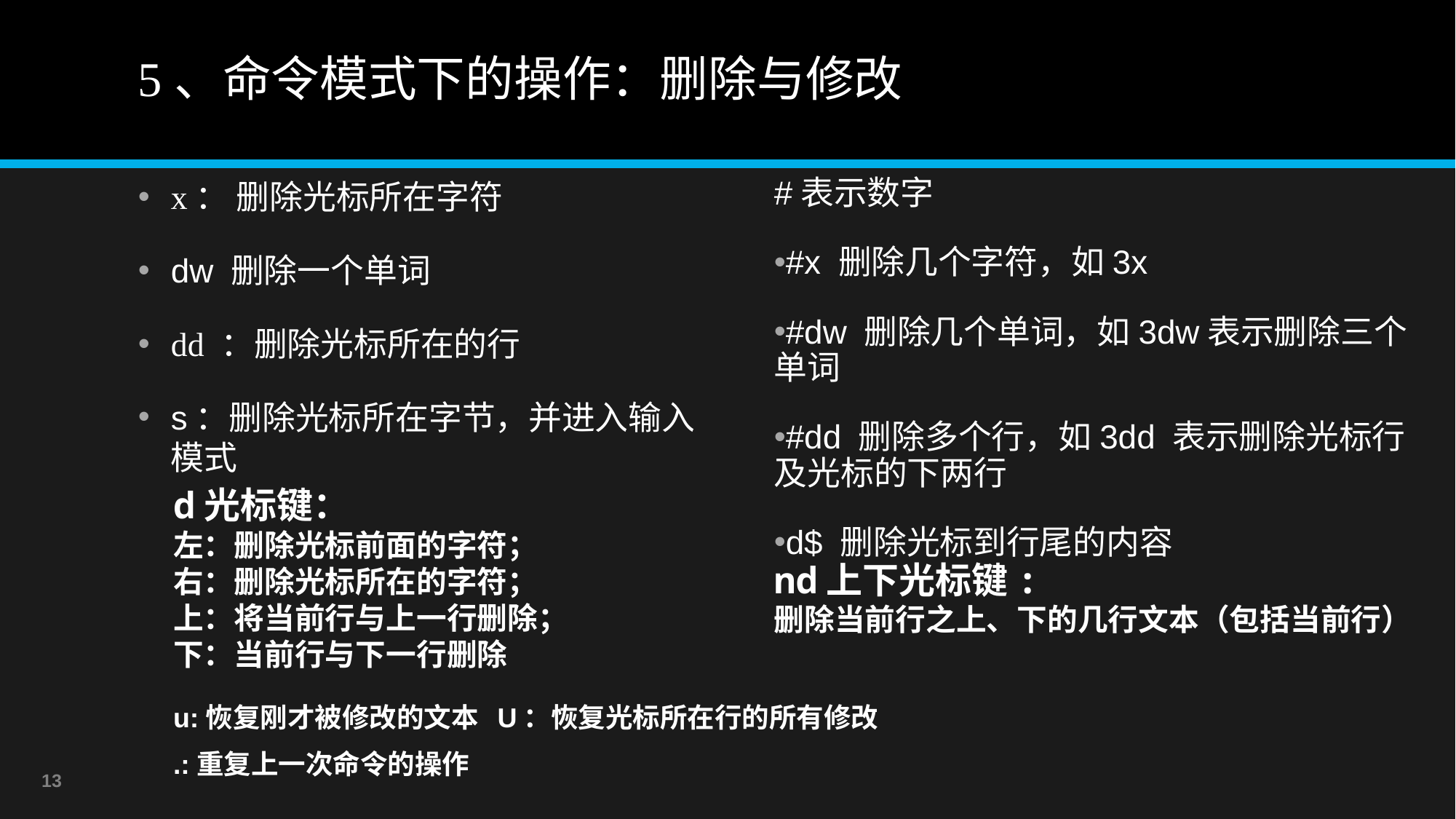

# 5、命令模式下的操作：删除与修改
x： 删除光标所在字符
dw 删除一个单词
dd ：删除光标所在的行
s：删除光标所在字节，并进入输入模式
#表示数字
#x 删除几个字符，如3x
#dw 删除几个单词，如3dw表示删除三个单词
#dd 删除多个行，如3dd 表示删除光标行及光标的下两行
d$ 删除光标到行尾的内容
d光标键：
左：删除光标前面的字符；
右：删除光标所在的字符；
上：将当前行与上一行删除；
下：当前行与下一行删除
nd上下光标键:
删除当前行之上、下的几行文本（包括当前行）
u:恢复刚才被修改的文本  U：恢复光标所在行的所有修改
.:重复上一次命令的操作
13